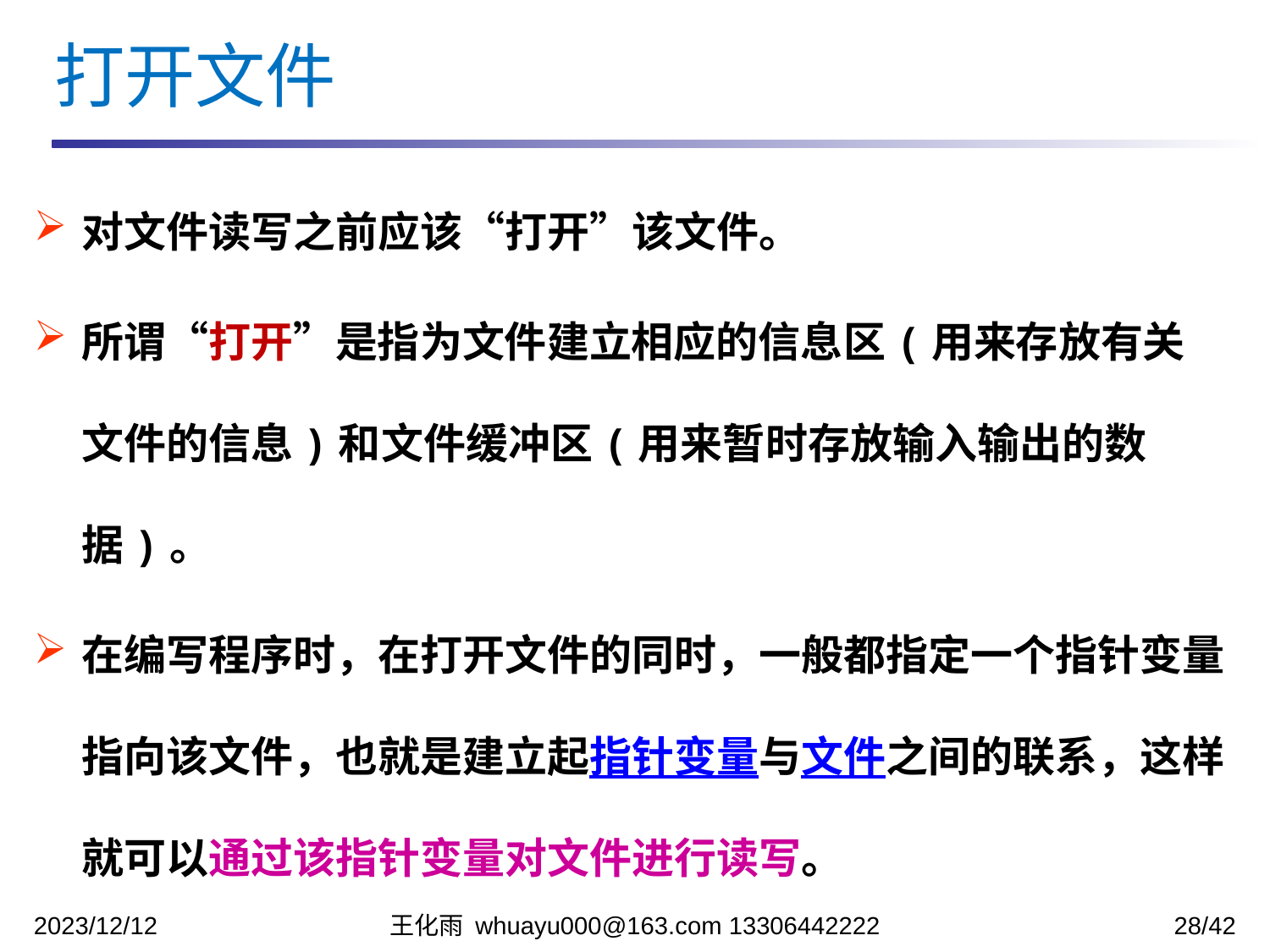

打开文件
对文件读写之前应该“打开”该文件。
所谓“打开”是指为文件建立相应的信息区(用来存放有关文件的信息)和文件缓冲区(用来暂时存放输入输出的数据)。
在编写程序时，在打开文件的同时，一般都指定一个指针变量指向该文件，也就是建立起指针变量与文件之间的联系，这样就可以通过该指针变量对文件进行读写。
2023/12/12
王化雨 whuayu000@163.com 13306442222
28/42